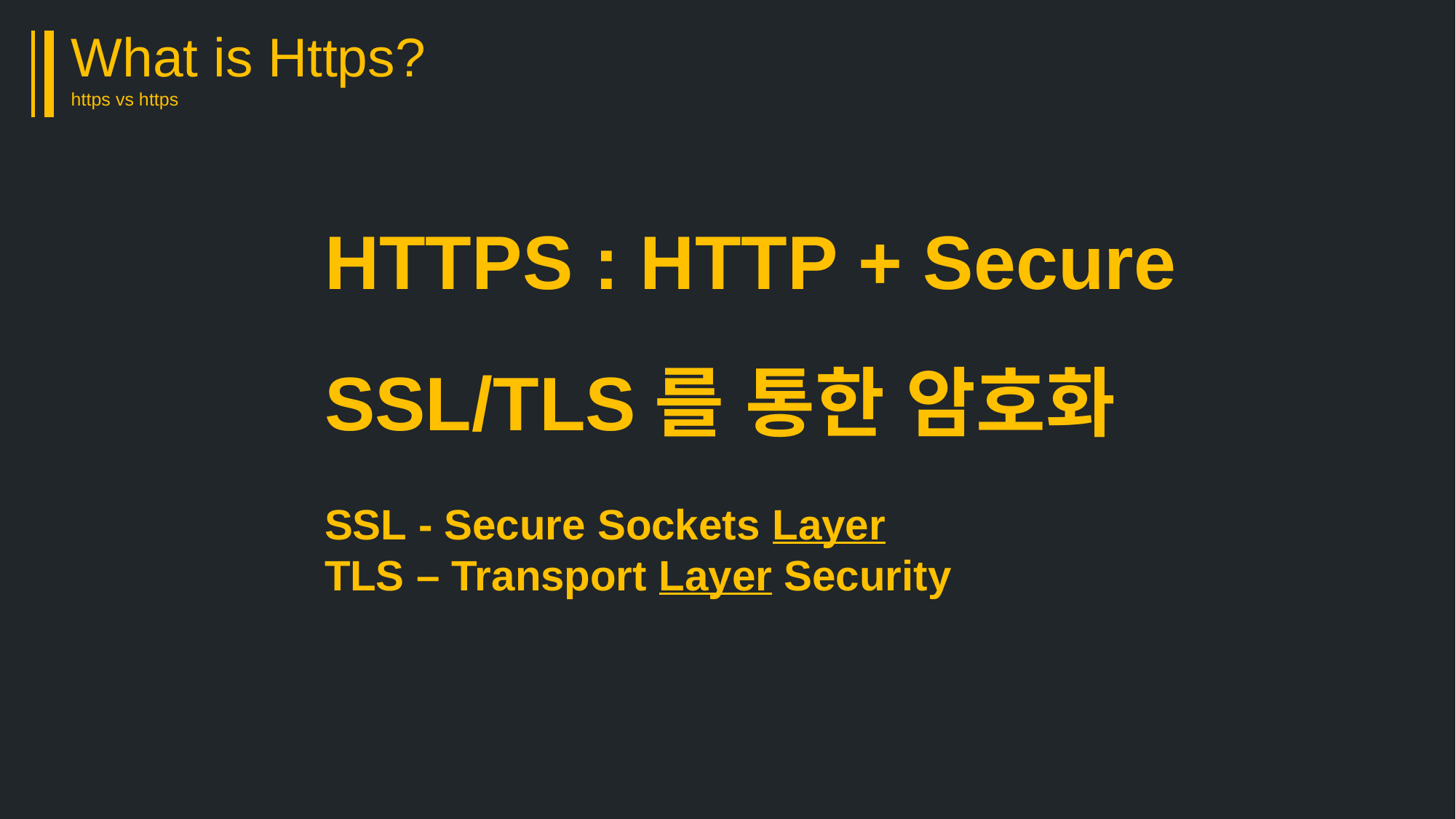

What is Https?
https vs https
HTTPS : HTTP + Secure
SSL/TLS를 통한 암호화
SSL - Secure Sockets Layer
TLS – Transport Layer Security